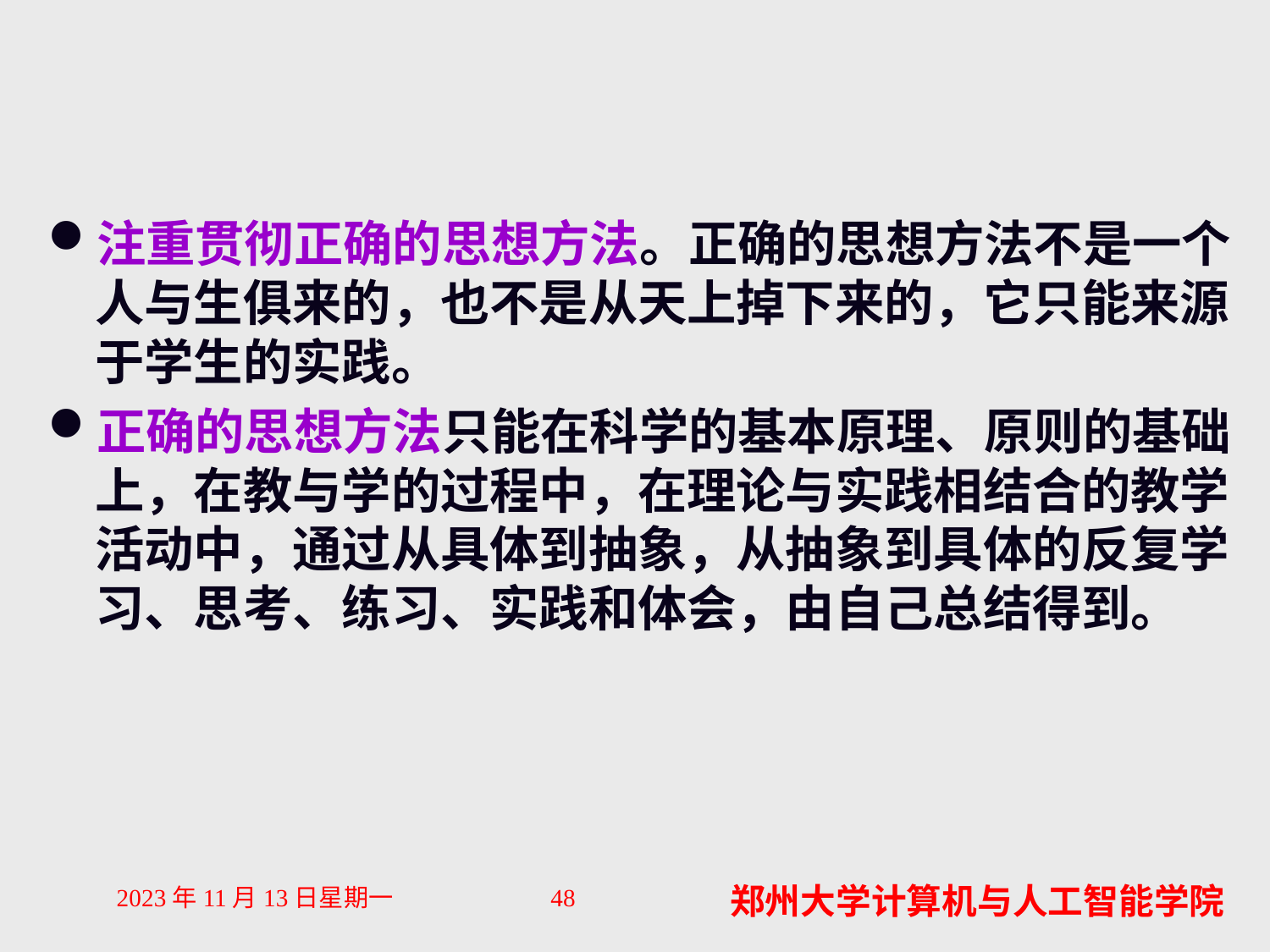

#
注重贯彻正确的思想方法。正确的思想方法不是一个人与生俱来的，也不是从天上掉下来的，它只能来源于学生的实践。
正确的思想方法只能在科学的基本原理、原则的基础上，在教与学的过程中，在理论与实践相结合的教学活动中，通过从具体到抽象，从抽象到具体的反复学习、思考、练习、实践和体会，由自己总结得到。